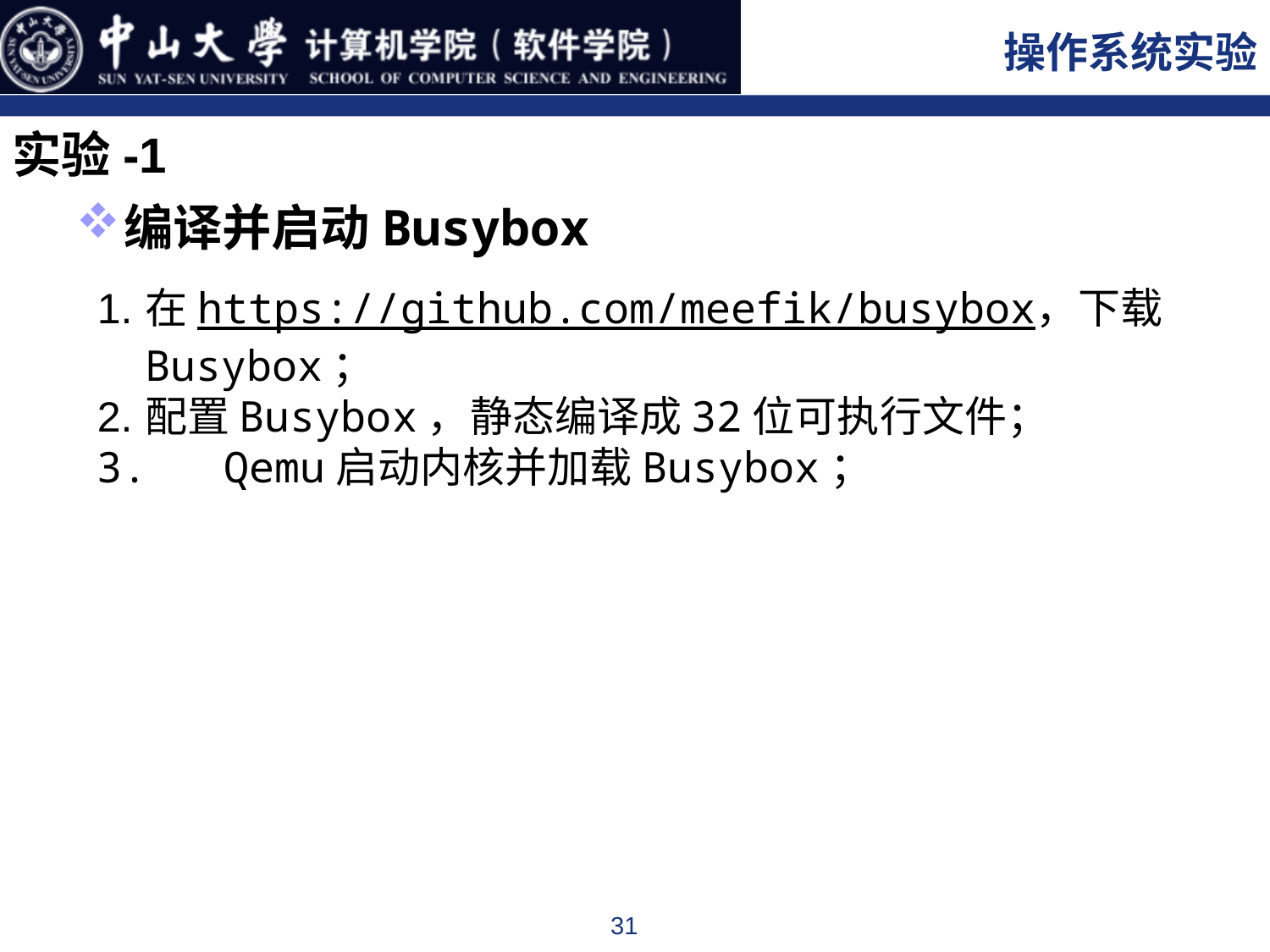

实验-1
编译并启动Busybox
在https://github.com/meefik/busybox，下载Busybox；
配置Busybox，静态编译成32位可执行文件；
3.   Qemu启动内核并加载Busybox；
31